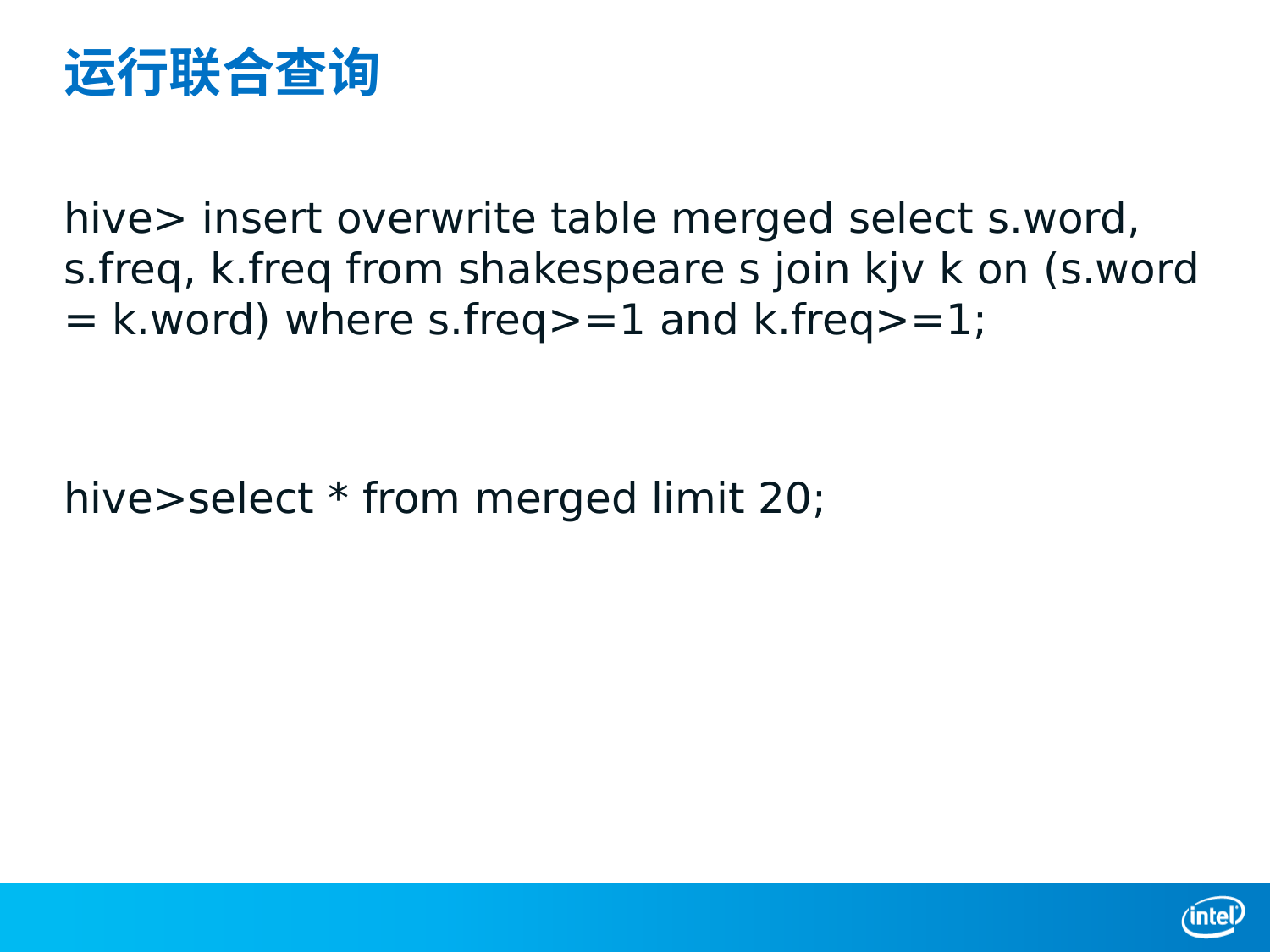

# 运行联合查询
hive> insert overwrite table merged select s.word, s.freq, k.freq from shakespeare s join kjv k on (s.word = k.word) where s.freq>=1 and k.freq>=1;

hive>select * from merged limit 20;